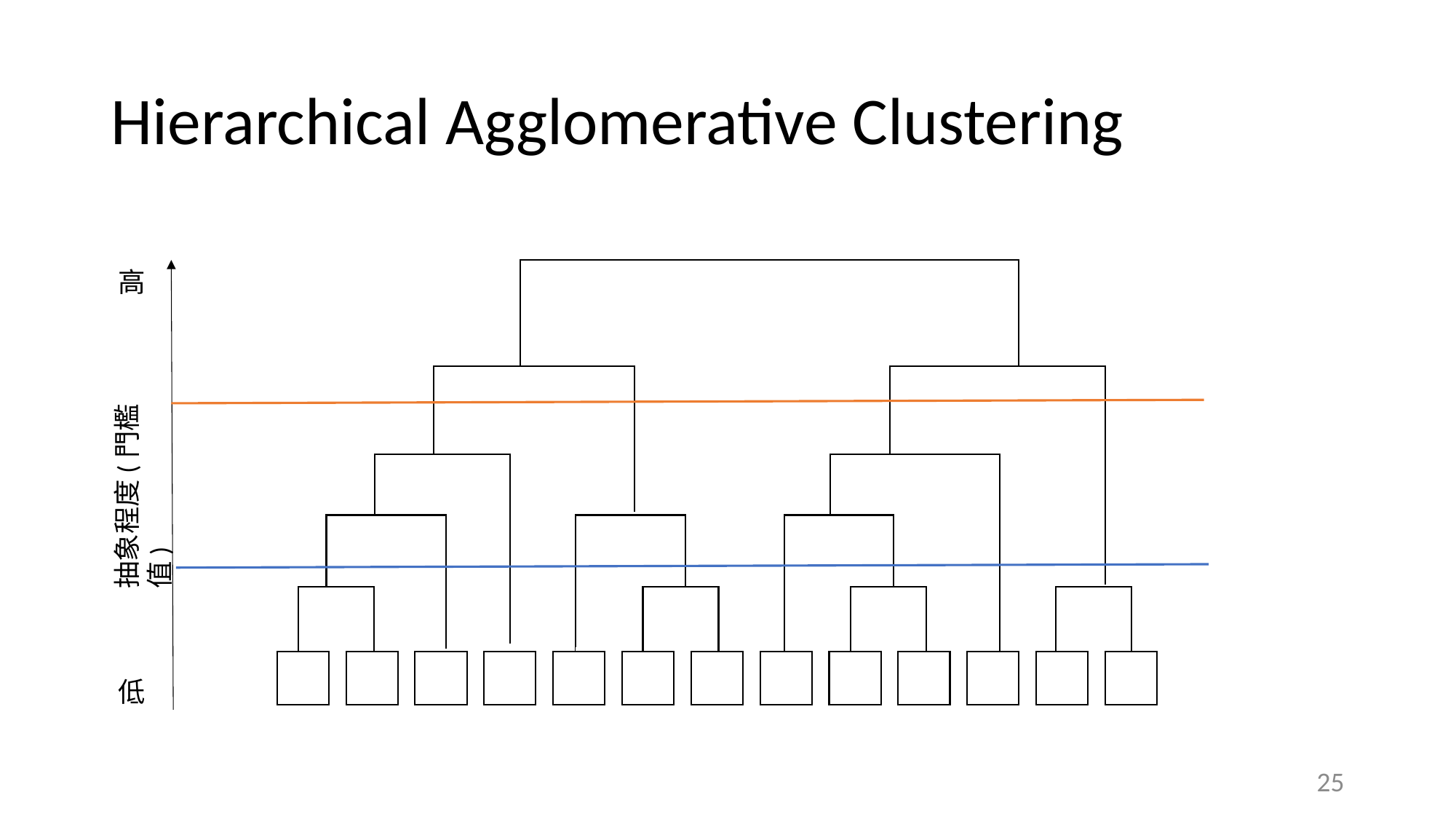

# Hierarchical Agglomerative Clustering
高

抽象程度(門檻值)
低
25